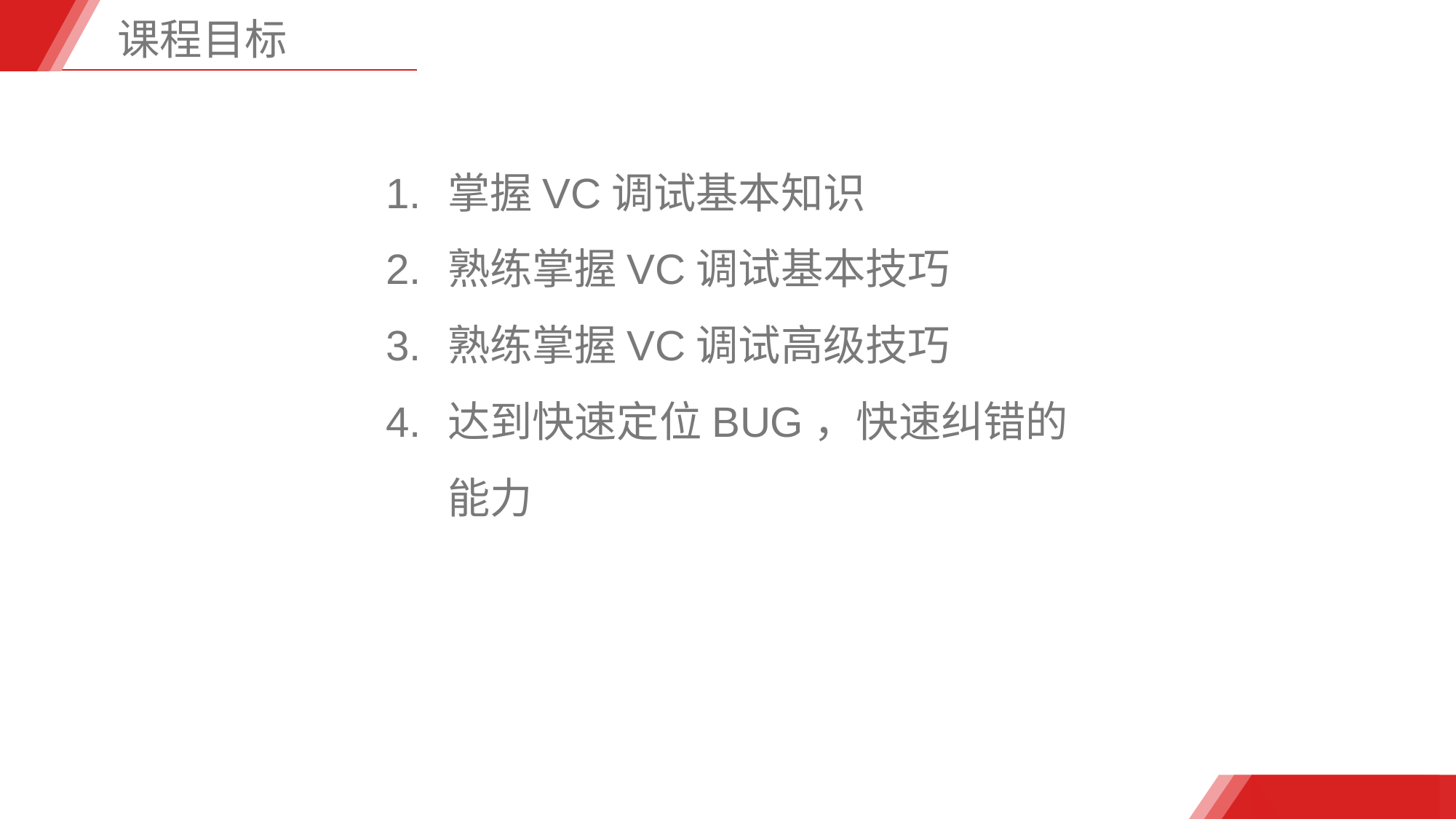

课程目标
掌握VC调试基本知识
熟练掌握VC调试基本技巧
熟练掌握VC调试高级技巧
达到快速定位BUG，快速纠错的能力